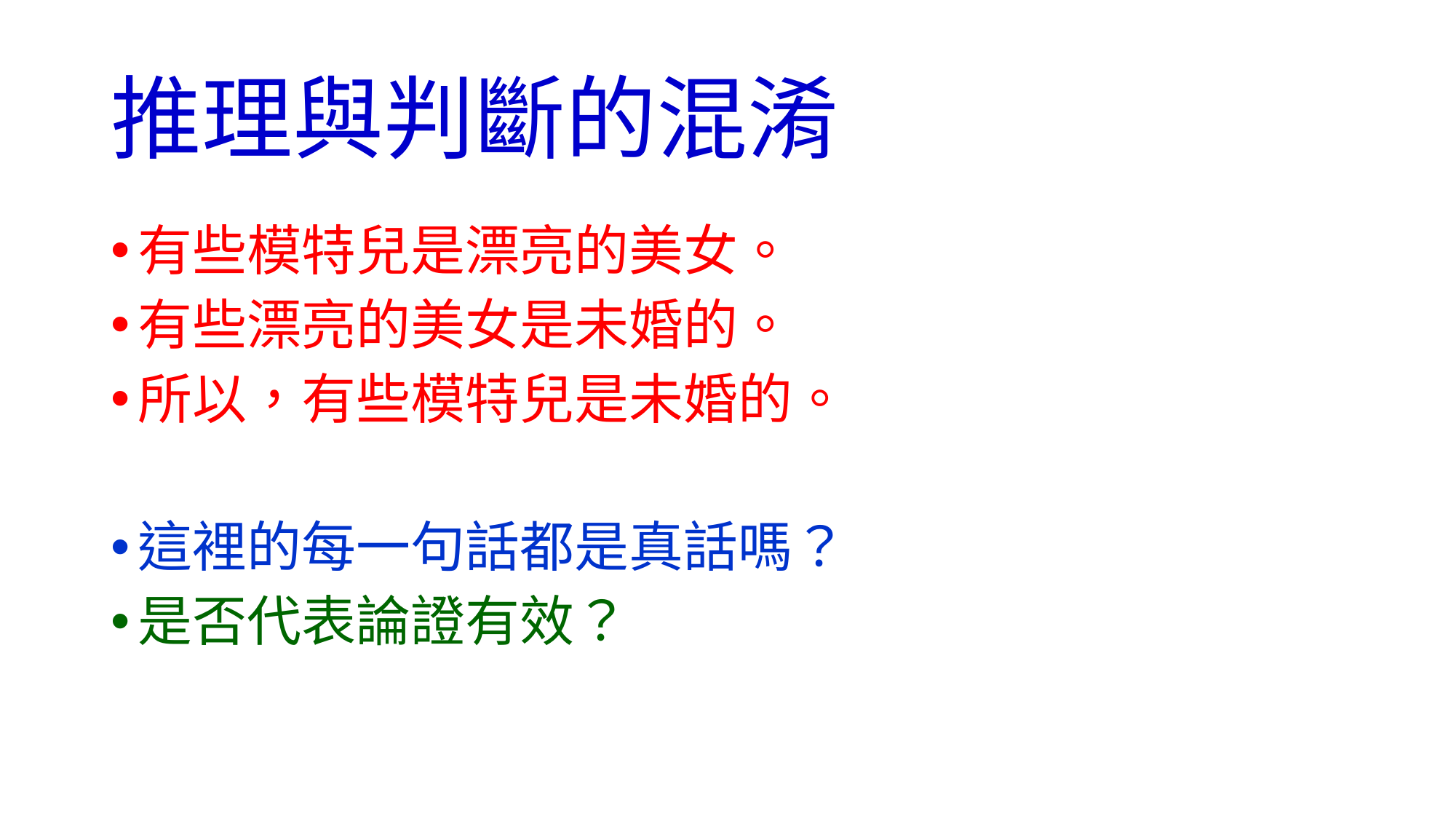

# 推理與判斷的混淆
有些模特兒是漂亮的美女。
有些漂亮的美女是未婚的。
所以，有些模特兒是未婚的。

這裡的每一句話都是真話嗎？
是否代表論證有效？